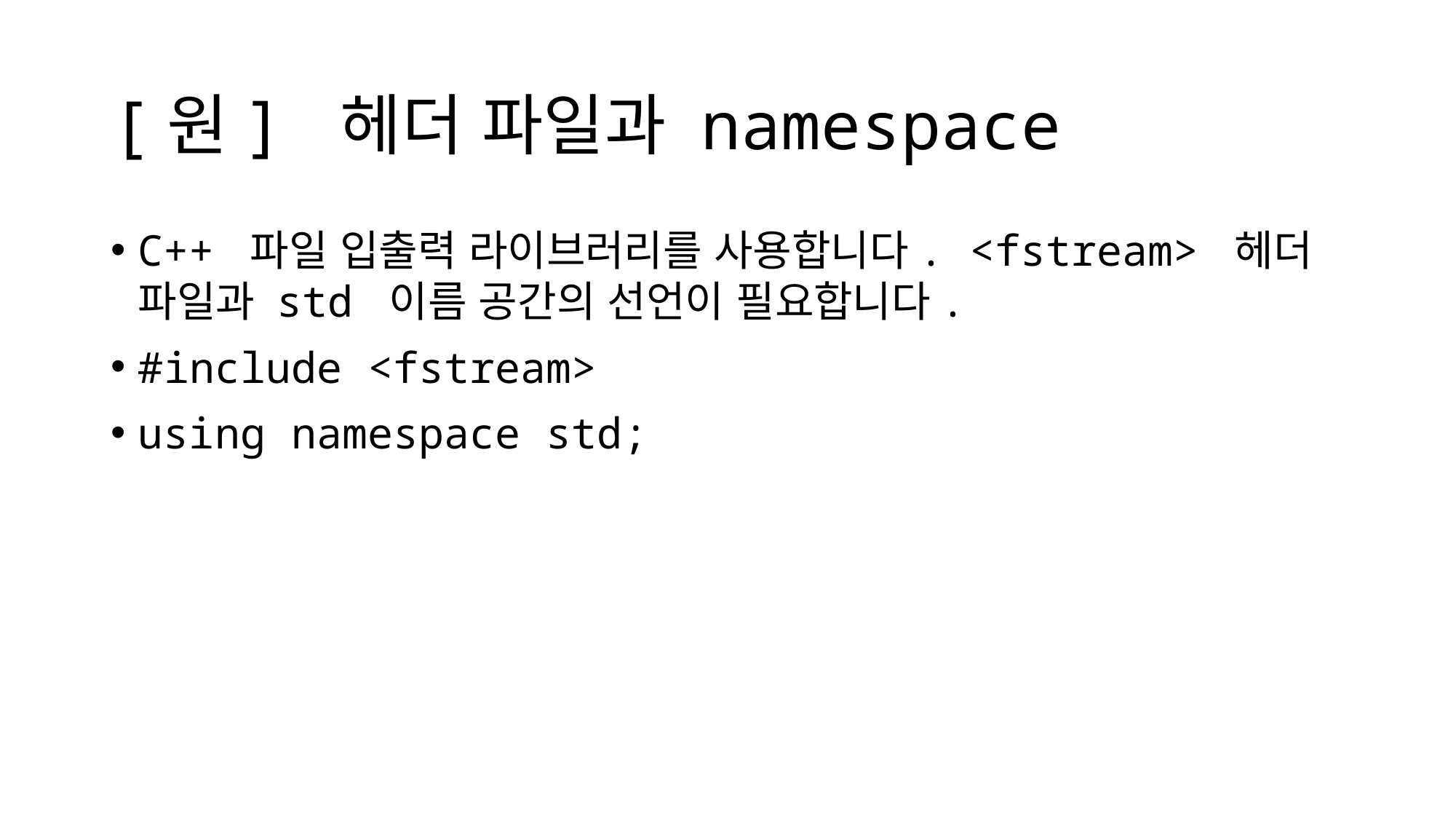

# [원] 헤더 파일과 namespace
C++ 파일 입출력 라이브러리를 사용합니다. <fstream> 헤더 파일과 std 이름 공간의 선언이 필요합니다.
#include <fstream>
using namespace std;